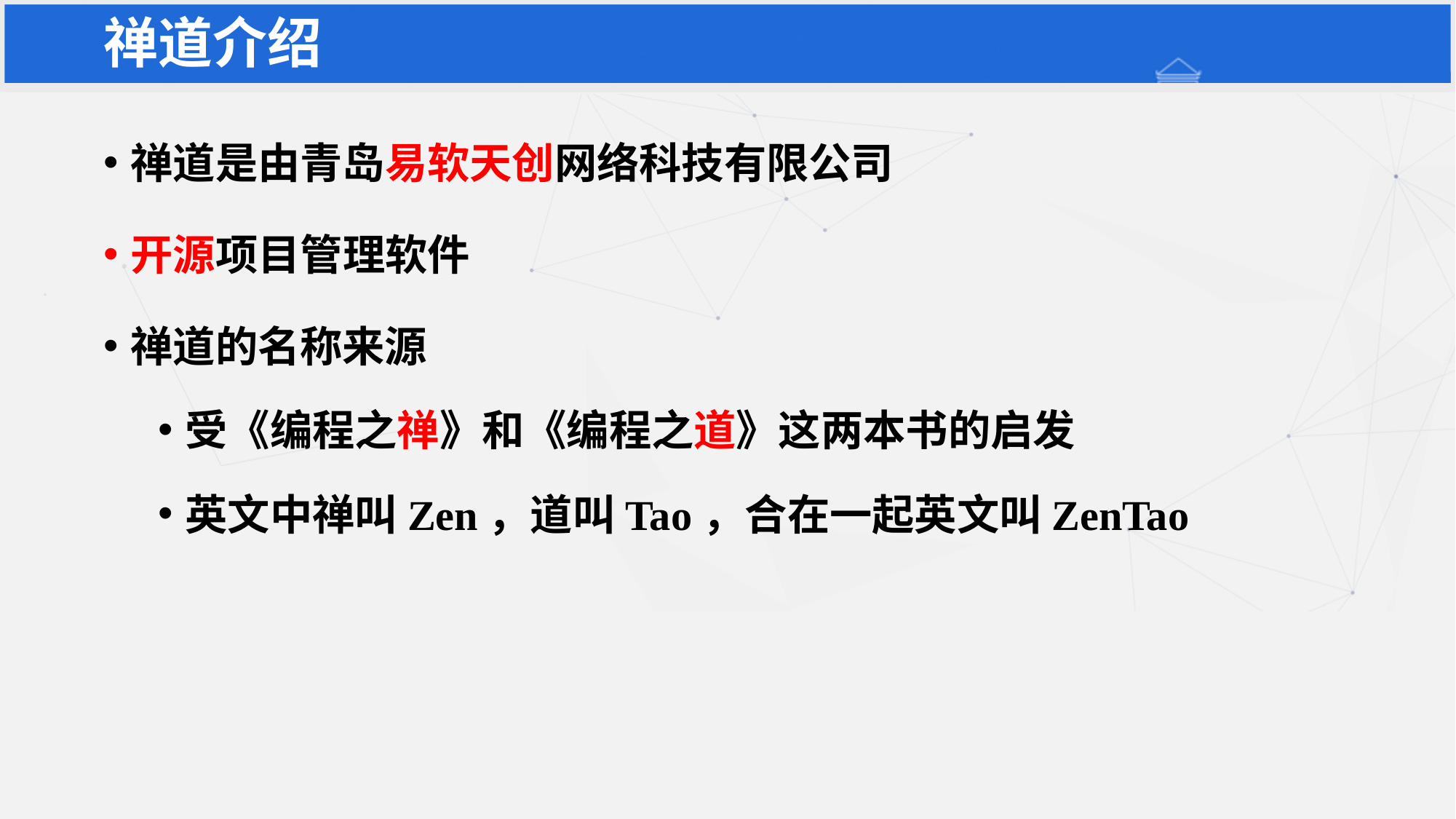

禅道介绍
禅道是由青岛易软天创网络科技有限公司
开源项目管理软件
禅道的名称来源
受《编程之禅》和《编程之道》这两本书的启发
英文中禅叫Zen，道叫Tao，合在一起英文叫ZenTao